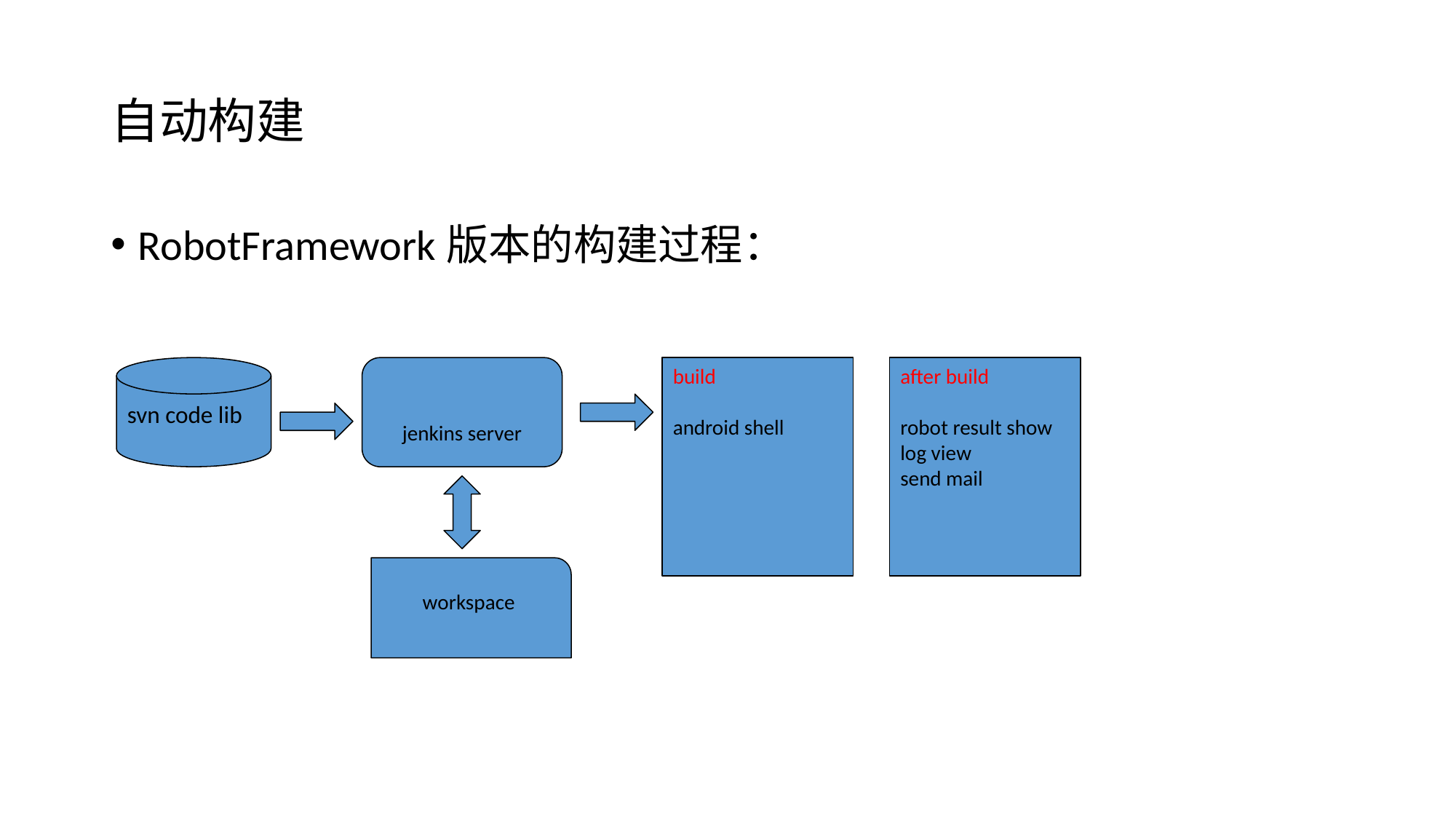

# 自动构建
RobotFramework版本的构建过程：

svn code lib
jenkins server
build

android shell

after build

robot result show
log view
send mail

workspace